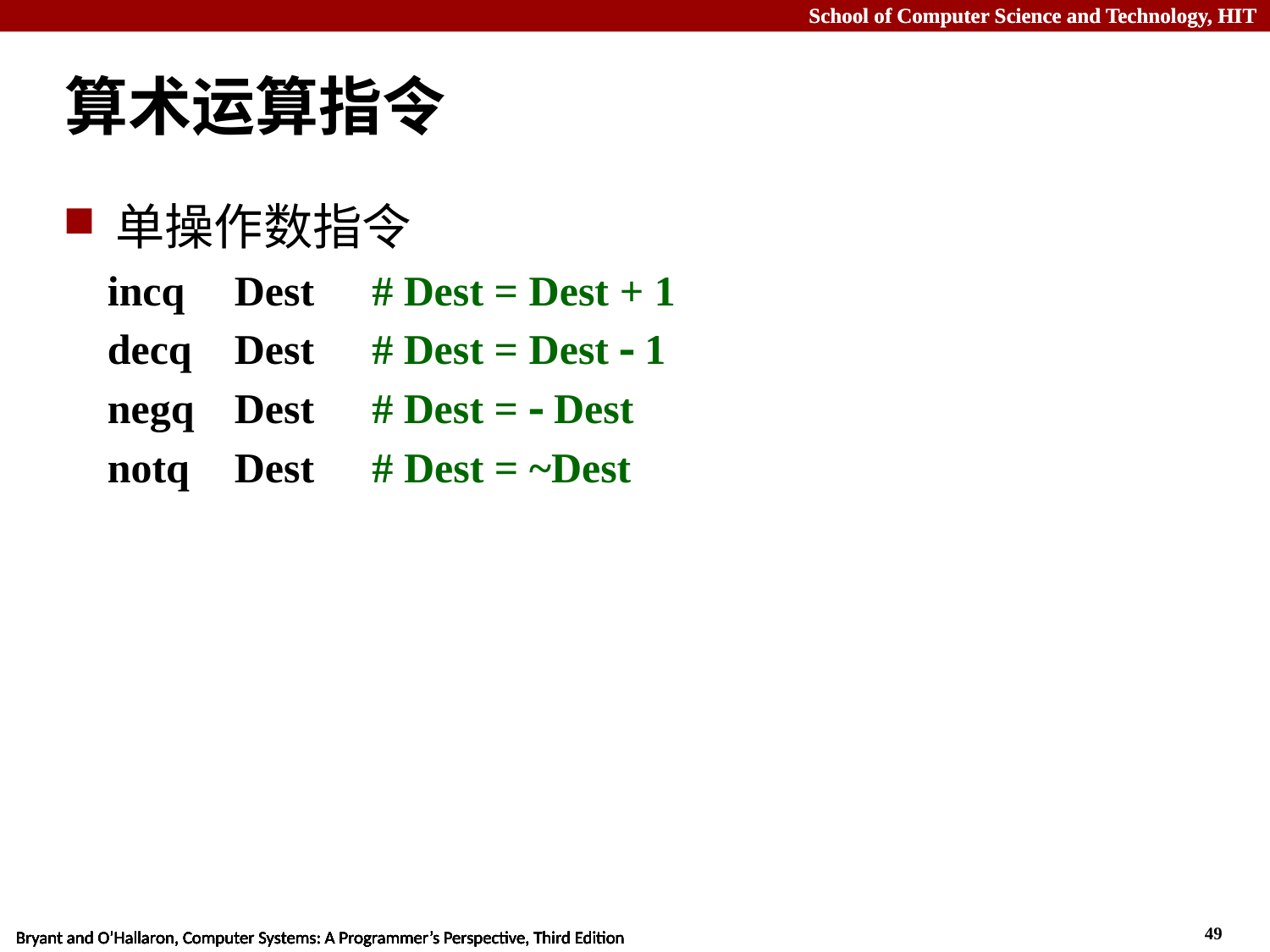

# 算术运算指令
单操作数指令
incq	Dest	 # Dest = Dest + 1
decq	Dest	 # Dest = Dest − 1
negq	Dest	 # Dest = − Dest
notq	Dest	 # Dest = ~Dest